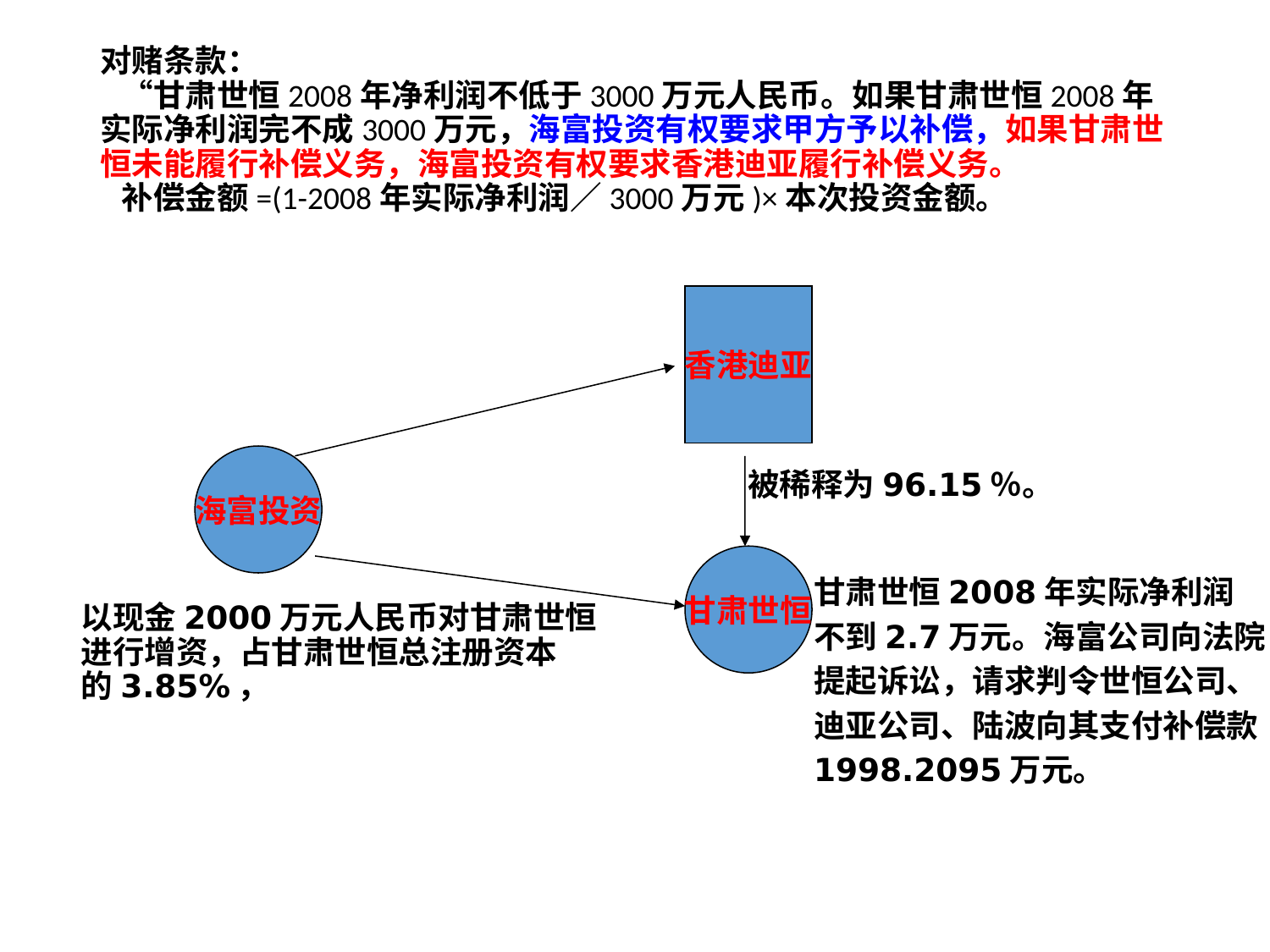

# 对赌条款： “甘肃世恒2008年净利润不低于3000万元人民币。如果甘肃世恒2008年实际净利润完不成3000万元，海富投资有权要求甲方予以补偿，如果甘肃世恒未能履行补偿义务，海富投资有权要求香港迪亚履行补偿义务。 补偿金额=(1-2008年实际净利润／3000万元)×本次投资金额。

香港迪亚

海富投资

被稀释为96.15％。
甘肃世恒

甘肃世恒2008年实际净利润
不到2.7万元。海富公司向法院
提起诉讼，请求判令世恒公司、
迪亚公司、陆波向其支付补偿款
1998.2095万元。

以现金2000万元人民币对甘肃世恒
进行增资，占甘肃世恒总注册资本
的3.85%，